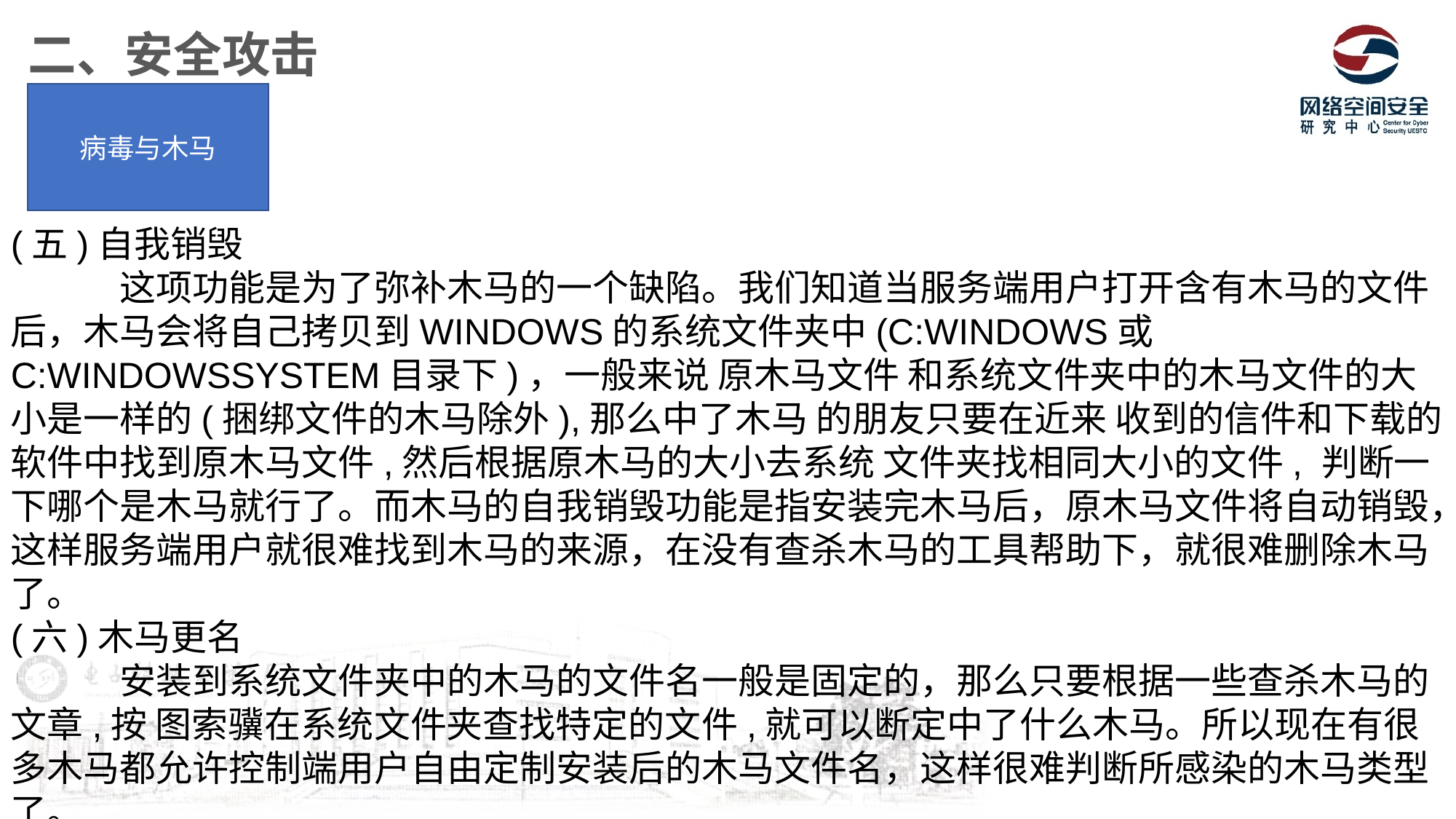

二、安全攻击
病毒与木马
(五)自我销毁
	这项功能是为了弥补木马的一个缺陷。我们知道当服务端用户打开含有木马的文件后，木马会将自己拷贝到WINDOWS的系统文件夹中(C:WINDOWS或C:WINDOWSSYSTEM目录下)，一般来说 原木马文件 和系统文件夹中的木马文件的大小是一样的(捆绑文件的木马除外),那么中了木马 的朋友只要在近来 收到的信件和下载的软件中找到原木马文件,然后根据原木马的大小去系统 文件夹找相同大小的文件, 判断一下哪个是木马就行了。而木马的自我销毁功能是指安装完木马后，原木马文件将自动销毁，这样服务端用户就很难找到木马的来源，在没有查杀木马的工具帮助下，就很难删除木马了。
(六)木马更名
	安装到系统文件夹中的木马的文件名一般是固定的，那么只要根据一些查杀木马的文章,按 图索骥在系统文件夹查找特定的文件,就可以断定中了什么木马。所以现在有很多木马都允许控制端用户自由定制安装后的木马文件名，这样很难判断所感染的木马类型了。